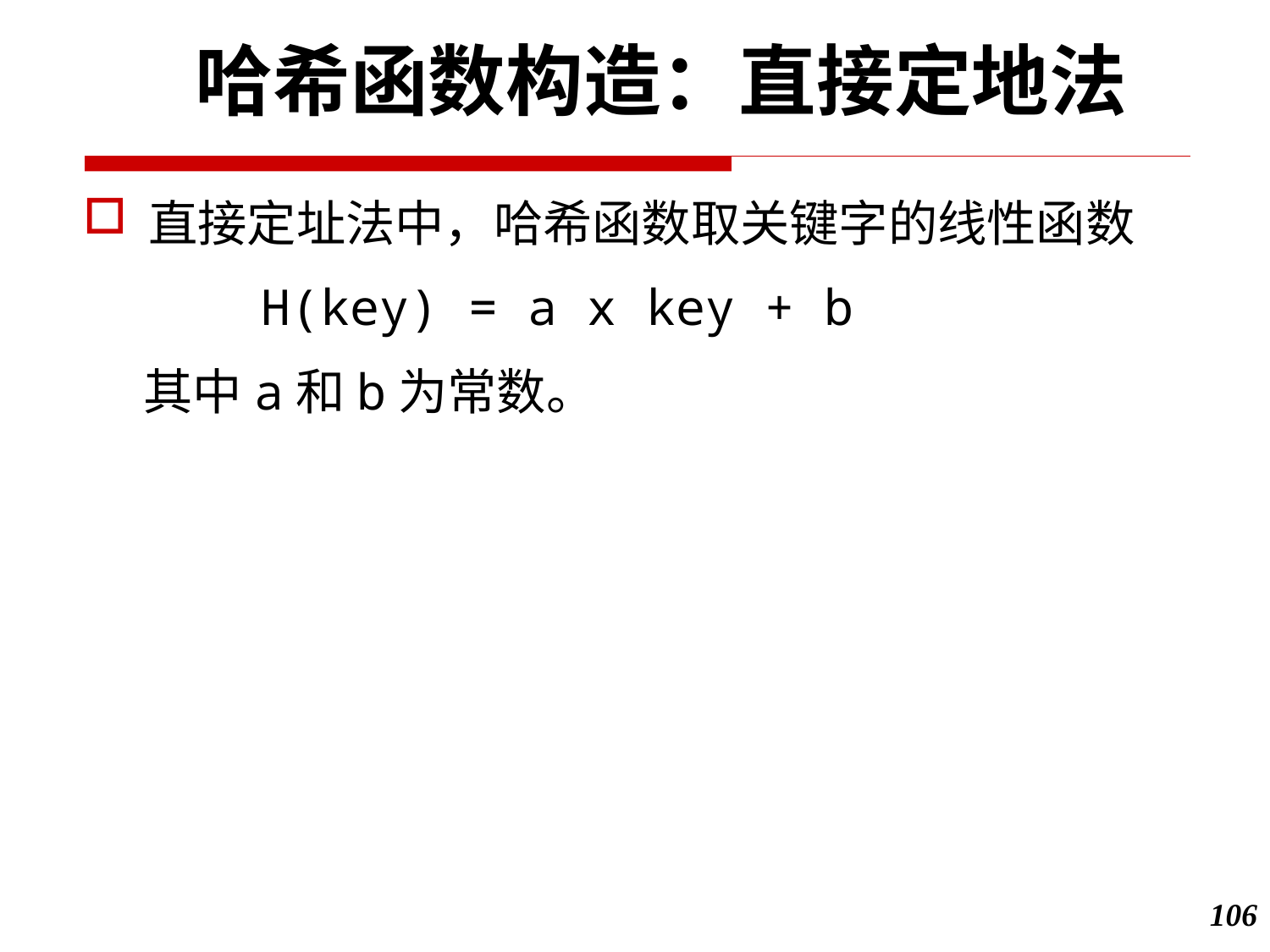

哈希函数构造：直接定地法
直接定址法中，哈希函数取关键字的线性函数
      H(key) = a x key + b
　 其中a和b为常数。
106